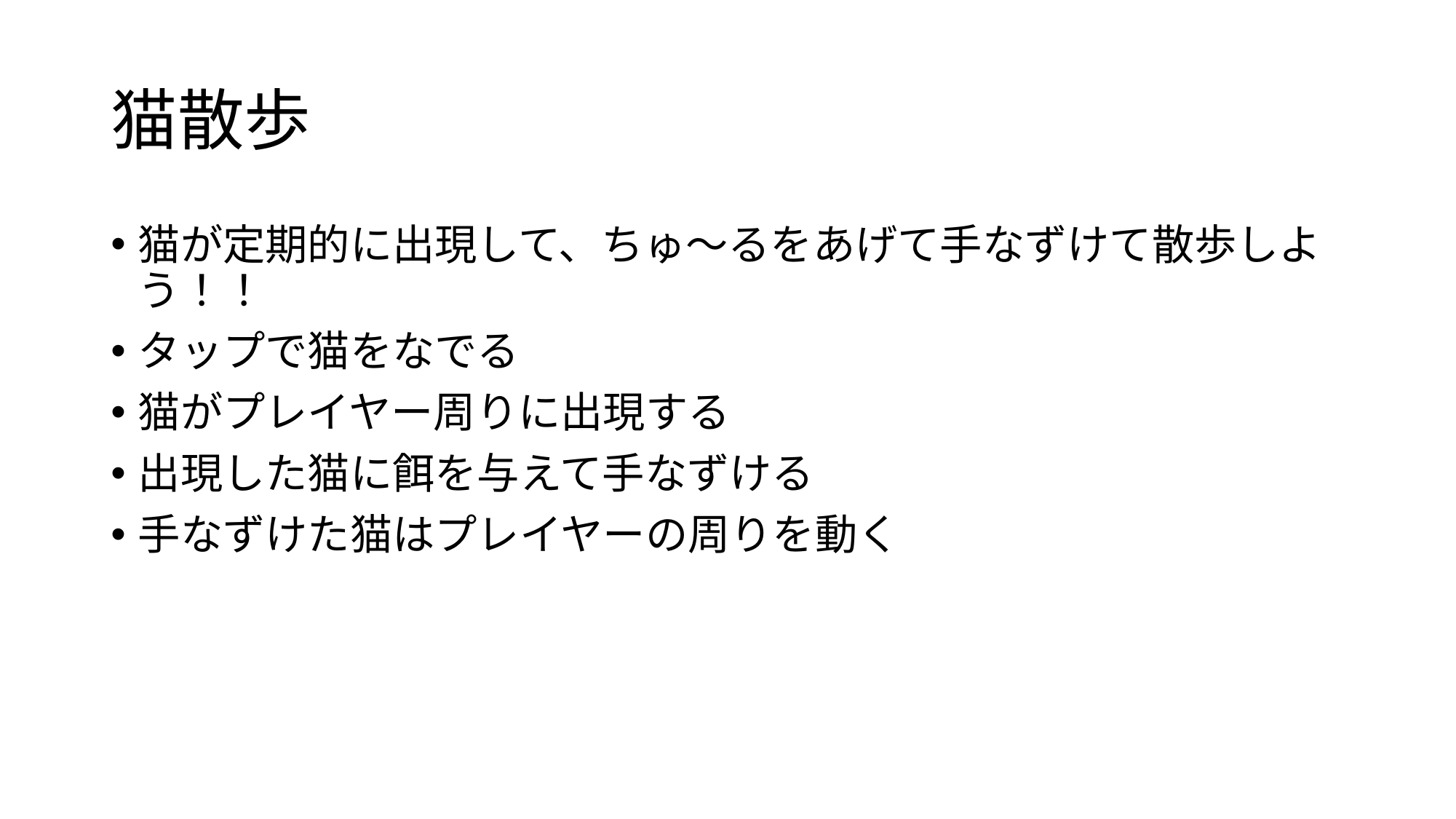

# 猫散歩
猫が定期的に出現して、ちゅ～るをあげて手なずけて散歩しよう！！
タップで猫をなでる
猫がプレイヤー周りに出現する
出現した猫に餌を与えて手なずける
手なずけた猫はプレイヤーの周りを動く